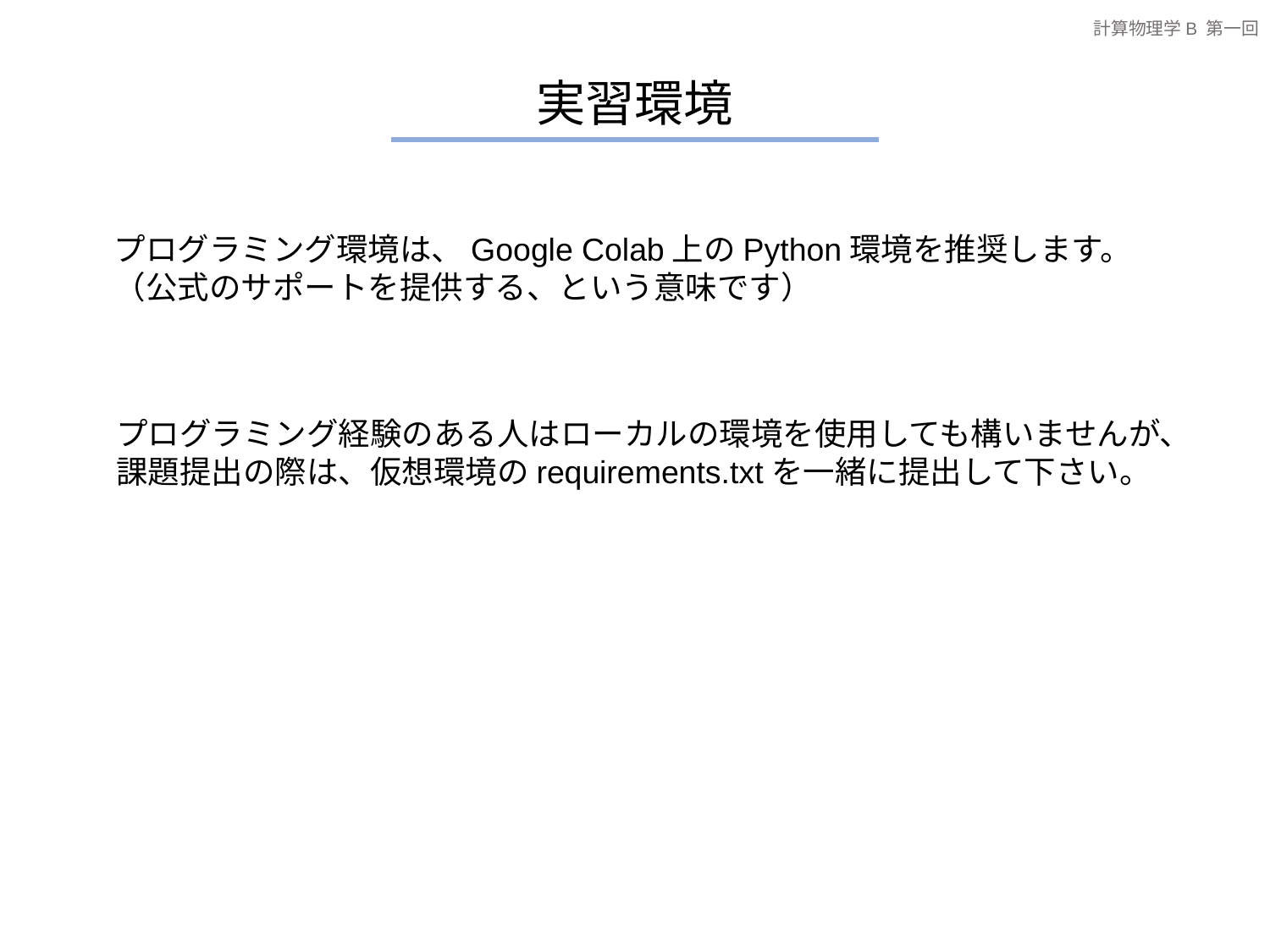

実習環境
プログラミング環境は、Google Colab上のPython環境を推奨します。
（公式のサポートを提供する、という意味です）
プログラミング経験のある人はローカルの環境を使用しても構いませんが、
課題提出の際は、仮想環境のrequirements.txtを一緒に提出して下さい。